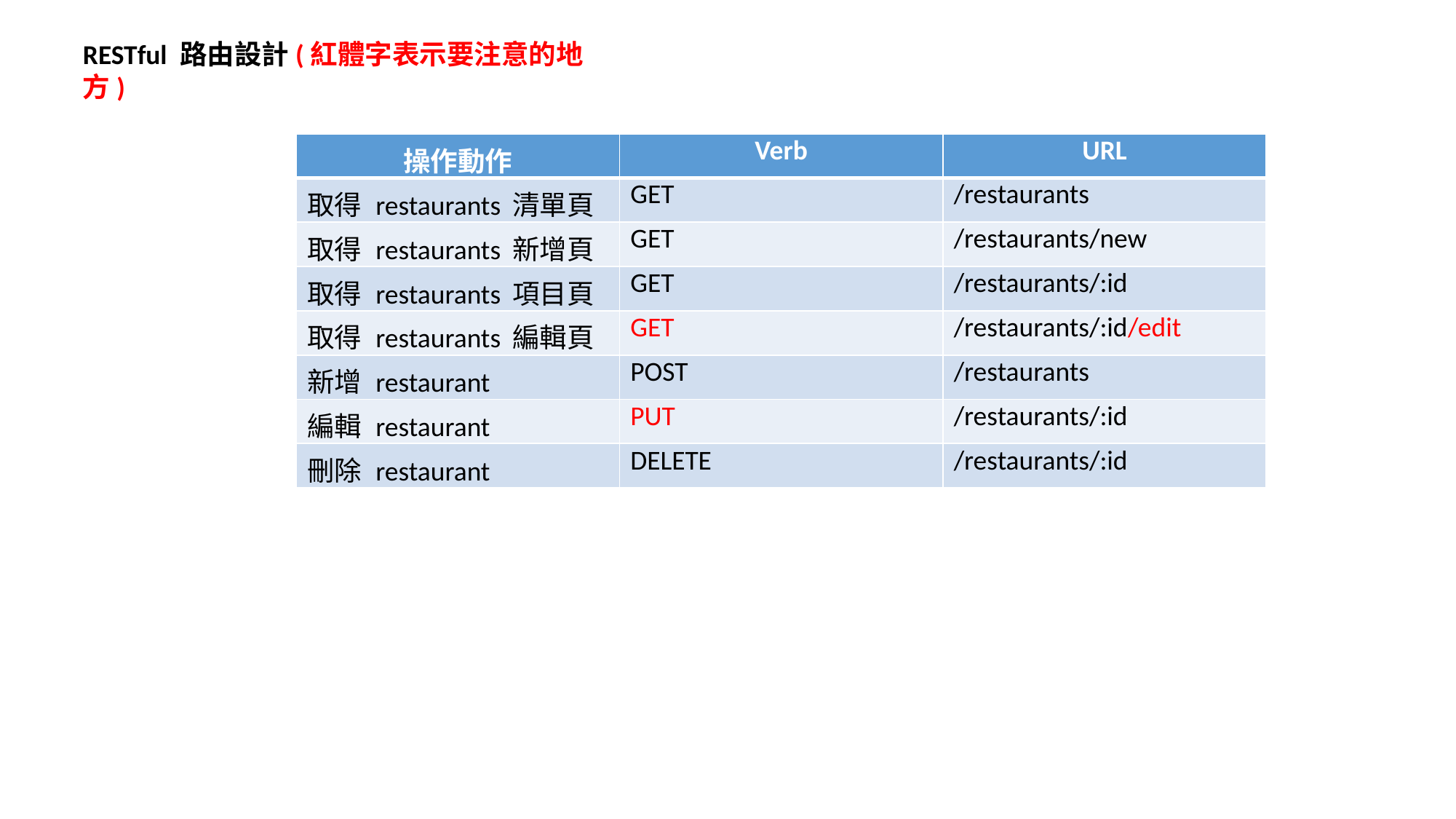

RESTful 路由設計(紅體字表示要注意的地方)
| 操作動作 | Verb | URL |
| --- | --- | --- |
| 取得 restaurants 清單頁 | GET | /restaurants |
| 取得 restaurants 新增頁 | GET | /restaurants/new |
| 取得 restaurants 項目頁 | GET | /restaurants/:id |
| 取得 restaurants 編輯頁 | GET | /restaurants/:id/edit |
| 新增 restaurant | POST | /restaurants |
| 編輯 restaurant | PUT | /restaurants/:id |
| 刪除 restaurant | DELETE | /restaurants/:id |